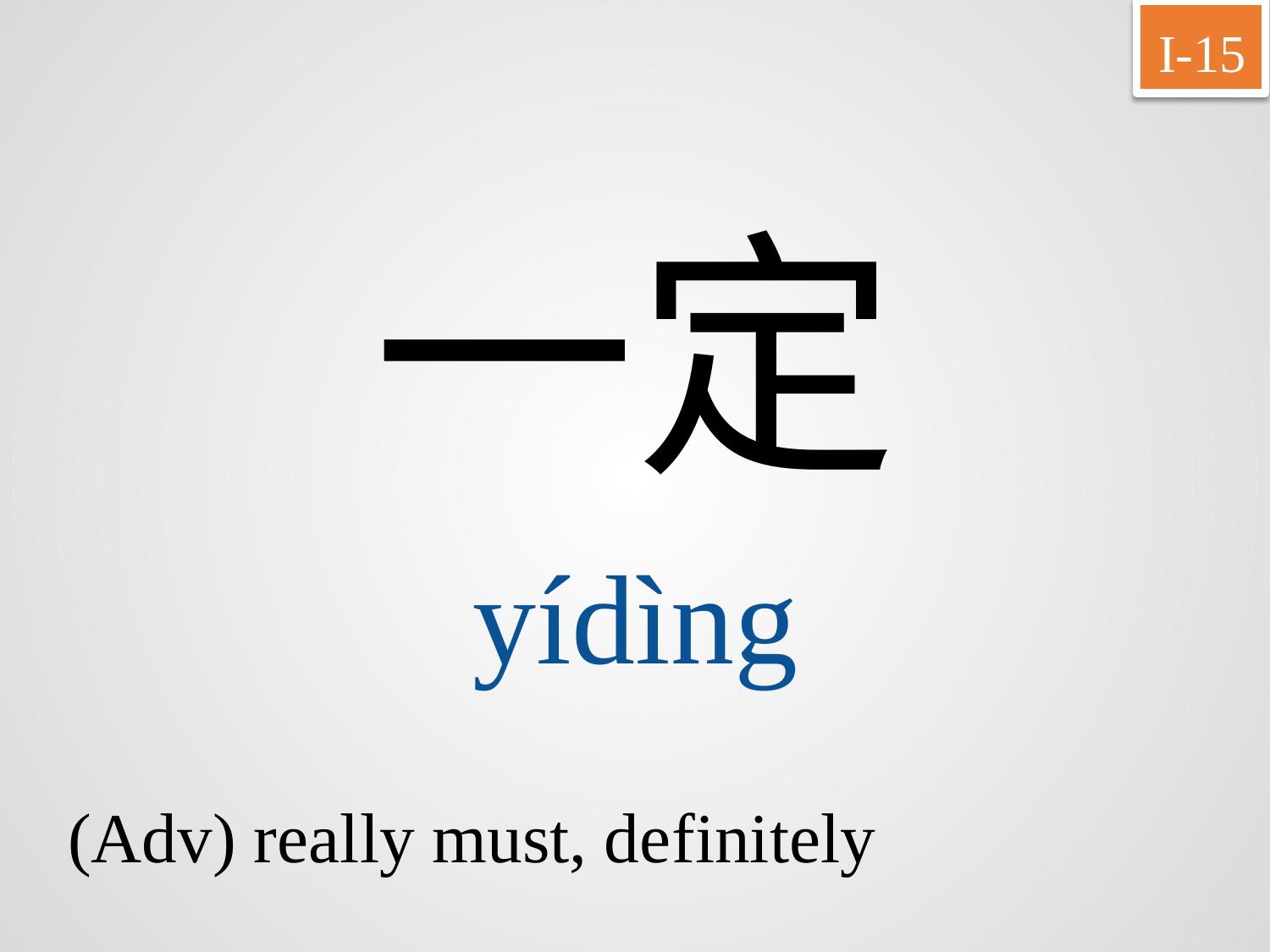

I-15

一定
yídìng
(Adv) really must, definitely